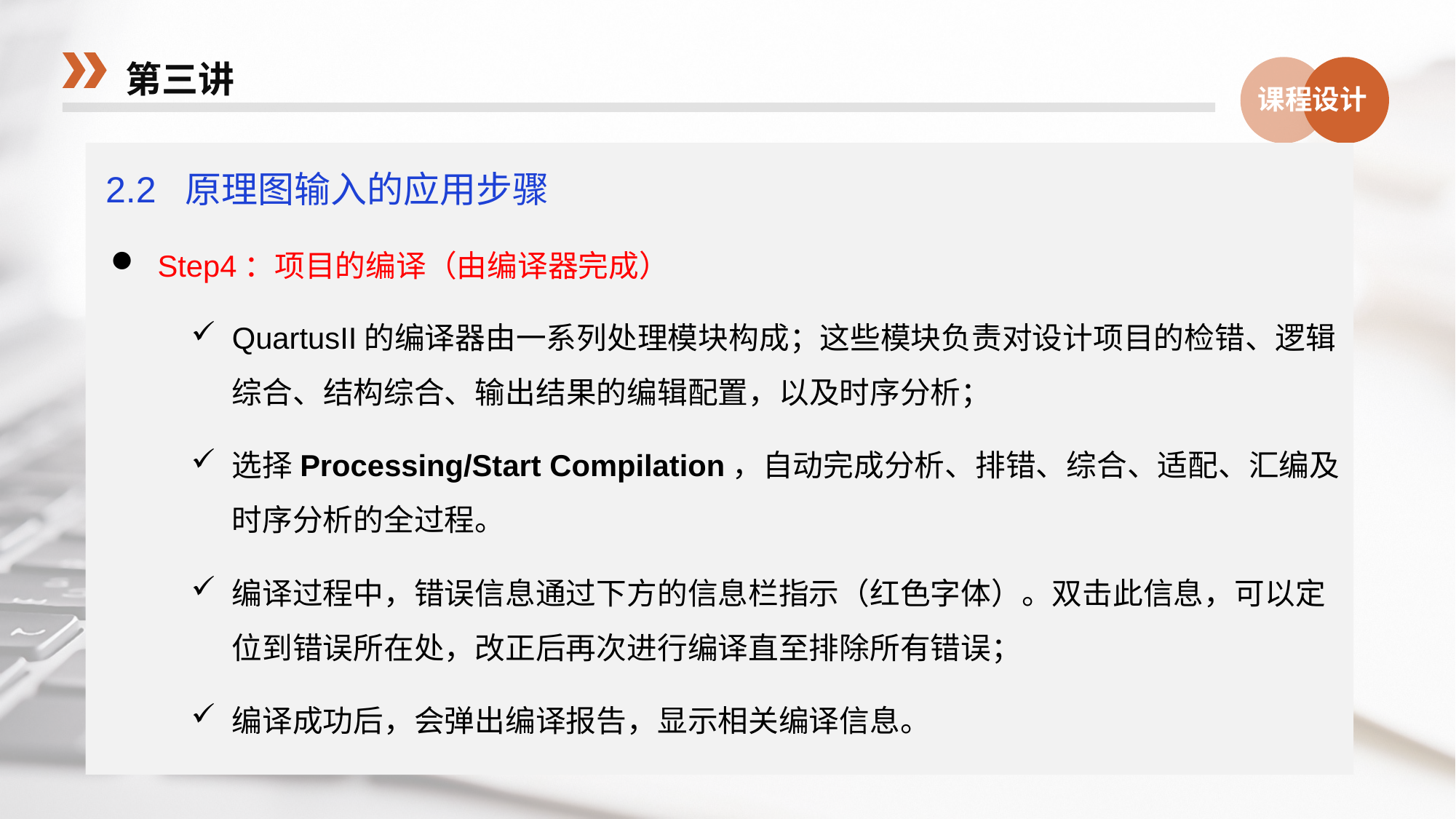

第三讲

课程设计

2.2  原理图输入的应用步骤
  Step4：项目的编译（由编译器完成）
QuartusII的编译器由一系列处理模块构成；这些模块负责对设计项目的检错、逻辑综合、结构综合、输出结果的编辑配置，以及时序分析；
选择Processing/Start Compilation，自动完成分析、排错、综合、适配、汇编及时序分析的全过程。
编译过程中，错误信息通过下方的信息栏指示（红色字体）。双击此信息，可以定位到错误所在处，改正后再次进行编译直至排除所有错误；
编译成功后，会弹出编译报告，显示相关编译信息。